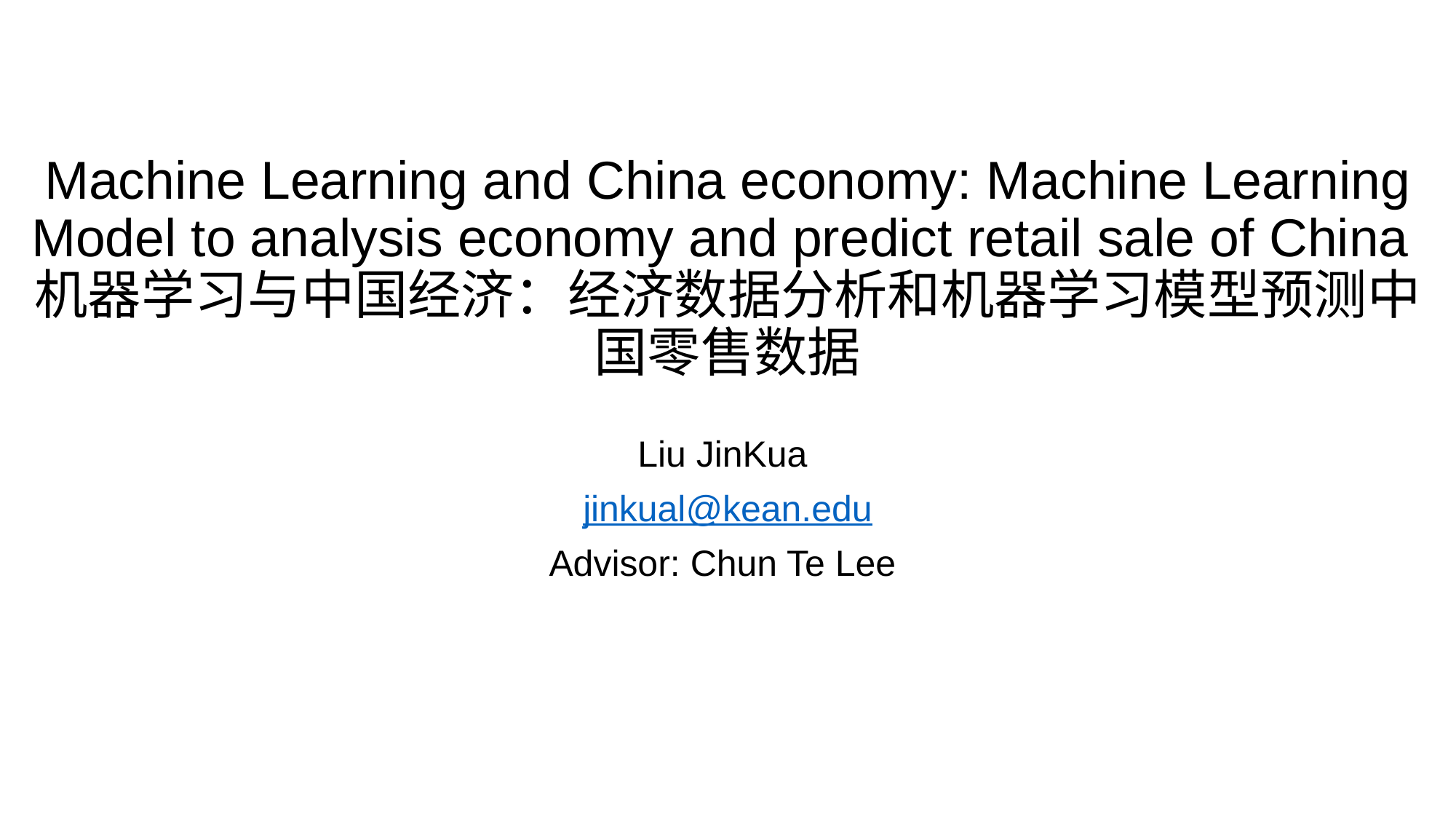

# Machine Learning and China economy: Machine Learning Model to analysis economy and predict retail sale of China 机器学习与中国经济：经济数据分析和机器学习模型预测中国零售数据
Liu JinKua
jinkual@kean.edu
Advisor: Chun Te Lee